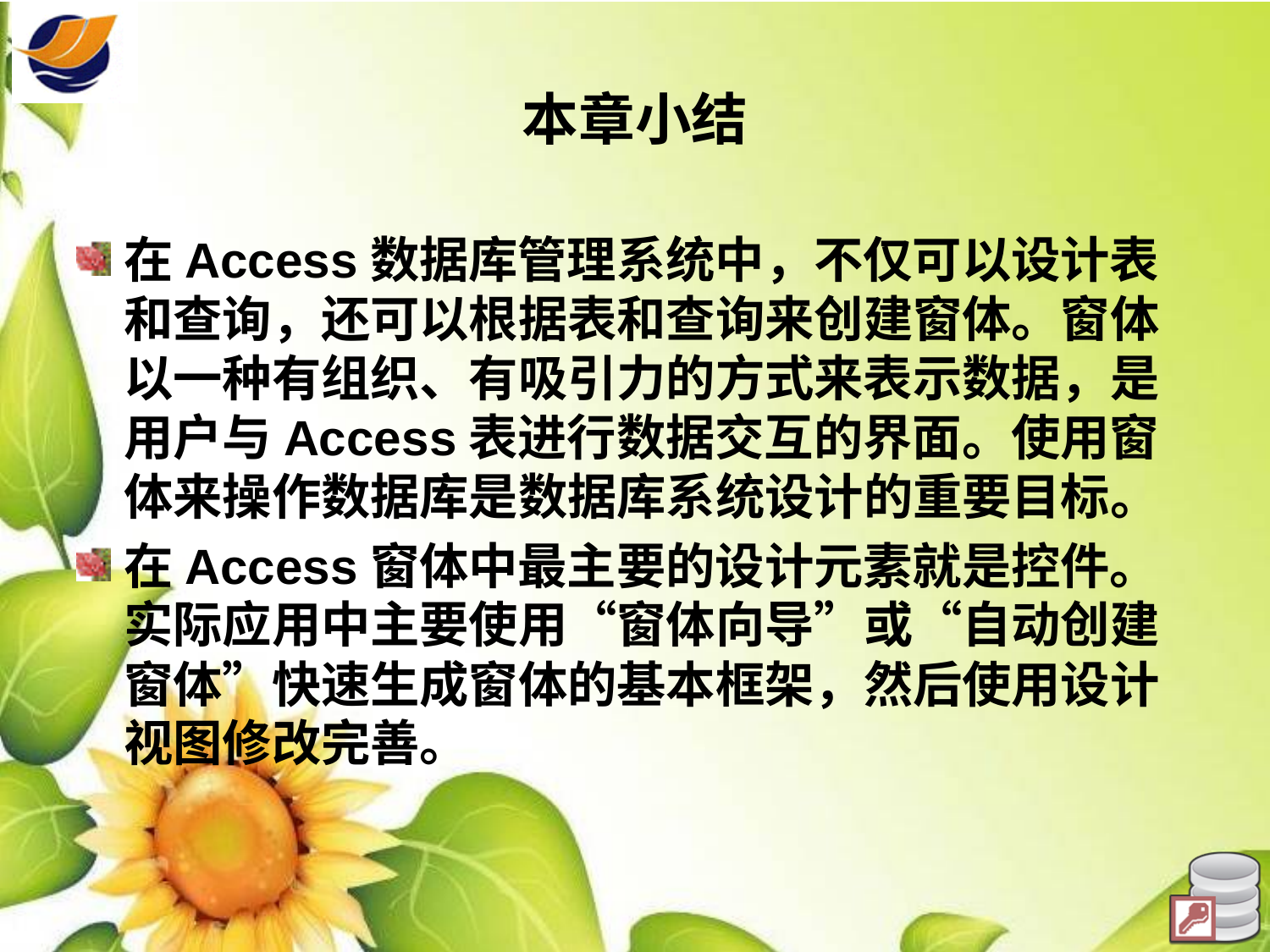

# 本章小结
在Access数据库管理系统中，不仅可以设计表和查询，还可以根据表和查询来创建窗体。窗体以一种有组织、有吸引力的方式来表示数据，是用户与Access表进行数据交互的界面。使用窗体来操作数据库是数据库系统设计的重要目标。
在Access窗体中最主要的设计元素就是控件。实际应用中主要使用“窗体向导”或“自动创建窗体”快速生成窗体的基本框架，然后使用设计视图修改完善。